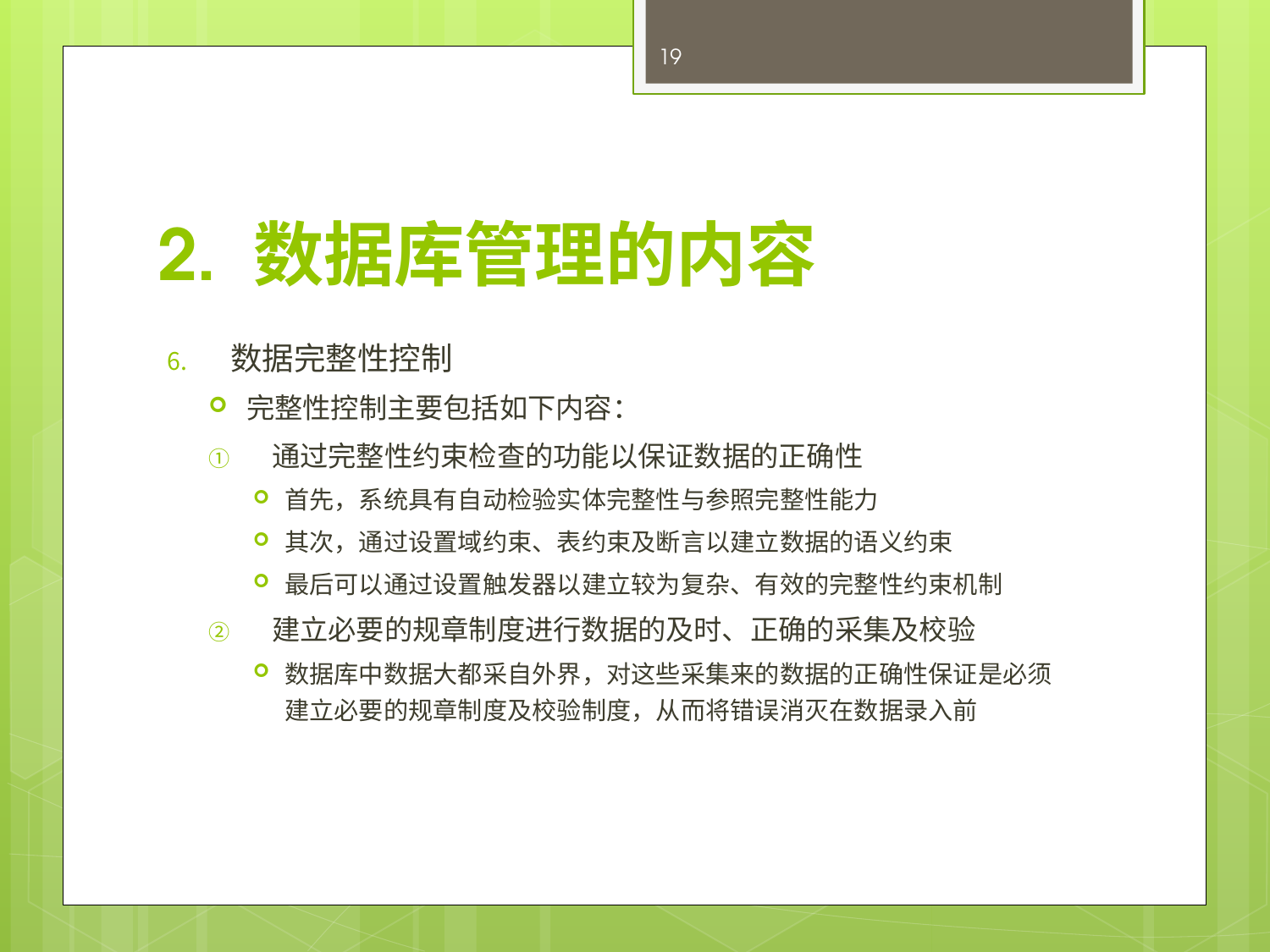

19
# 2. 数据库管理的内容
数据完整性控制
完整性控制主要包括如下内容：
通过完整性约束检查的功能以保证数据的正确性
首先，系统具有自动检验实体完整性与参照完整性能力
其次，通过设置域约束、表约束及断言以建立数据的语义约束
最后可以通过设置触发器以建立较为复杂、有效的完整性约束机制
建立必要的规章制度进行数据的及时、正确的采集及校验
数据库中数据大都采自外界，对这些采集来的数据的正确性保证是必须建立必要的规章制度及校验制度，从而将错误消灭在数据录入前